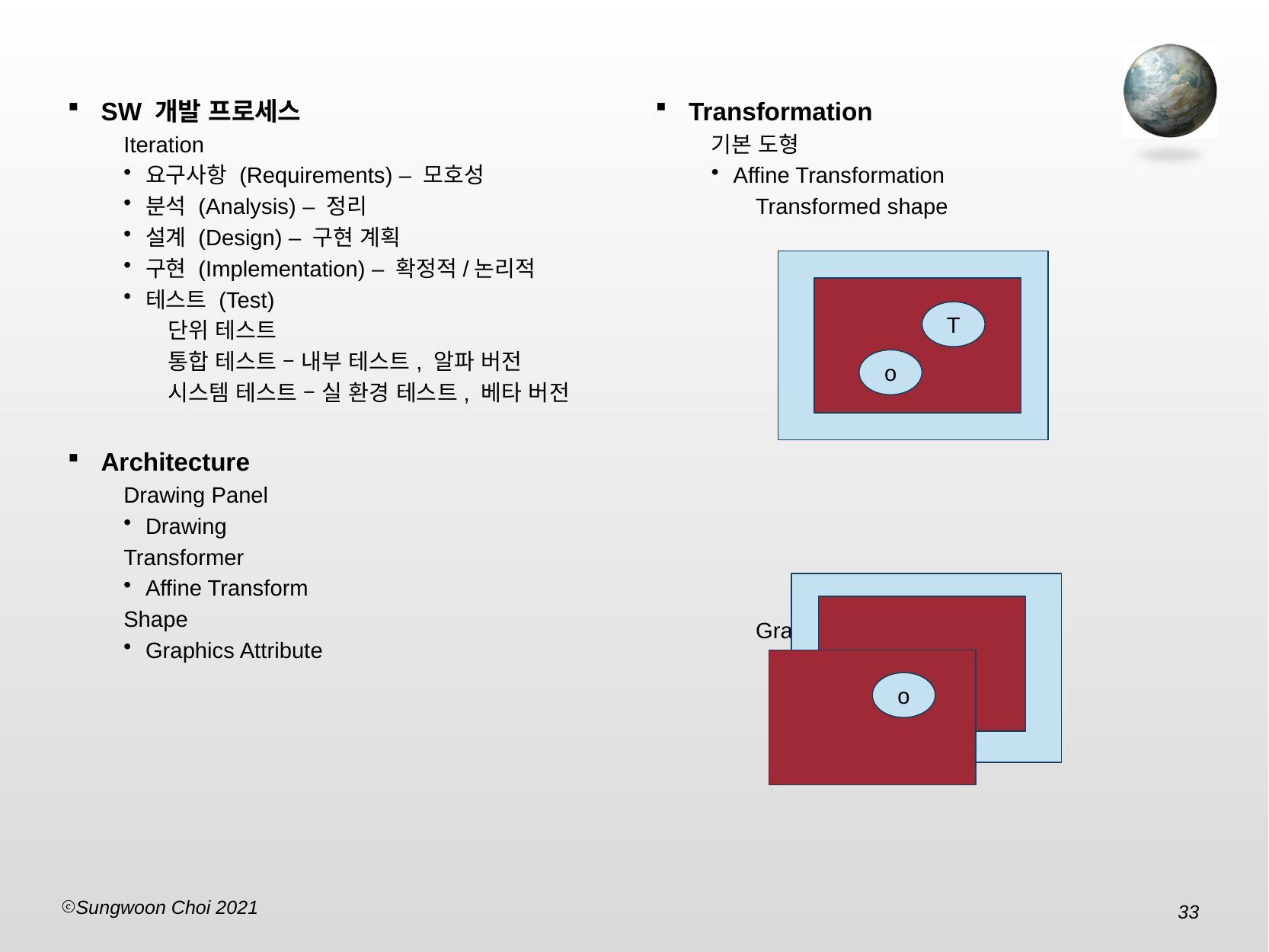

SW 개발 프로세스
Iteration
요구사항 (Requirements) – 모호성
분석 (Analysis) – 정리
설계 (Design) – 구현 계획
구현 (Implementation) – 확정적/논리적
테스트 (Test)
단위 테스트
통합 테스트 – 내부 테스트, 알파 버전
시스템 테스트 – 실 환경 테스트, 베타 버전

Architecture
Drawing Panel
Drawing
Transformer
Affine Transform
Shape
Graphics Attribute
Transformation
기본 도형
Affine Transformation
Transformed shape

Graphics

T
o

o
Sungwoon Choi 2021
33